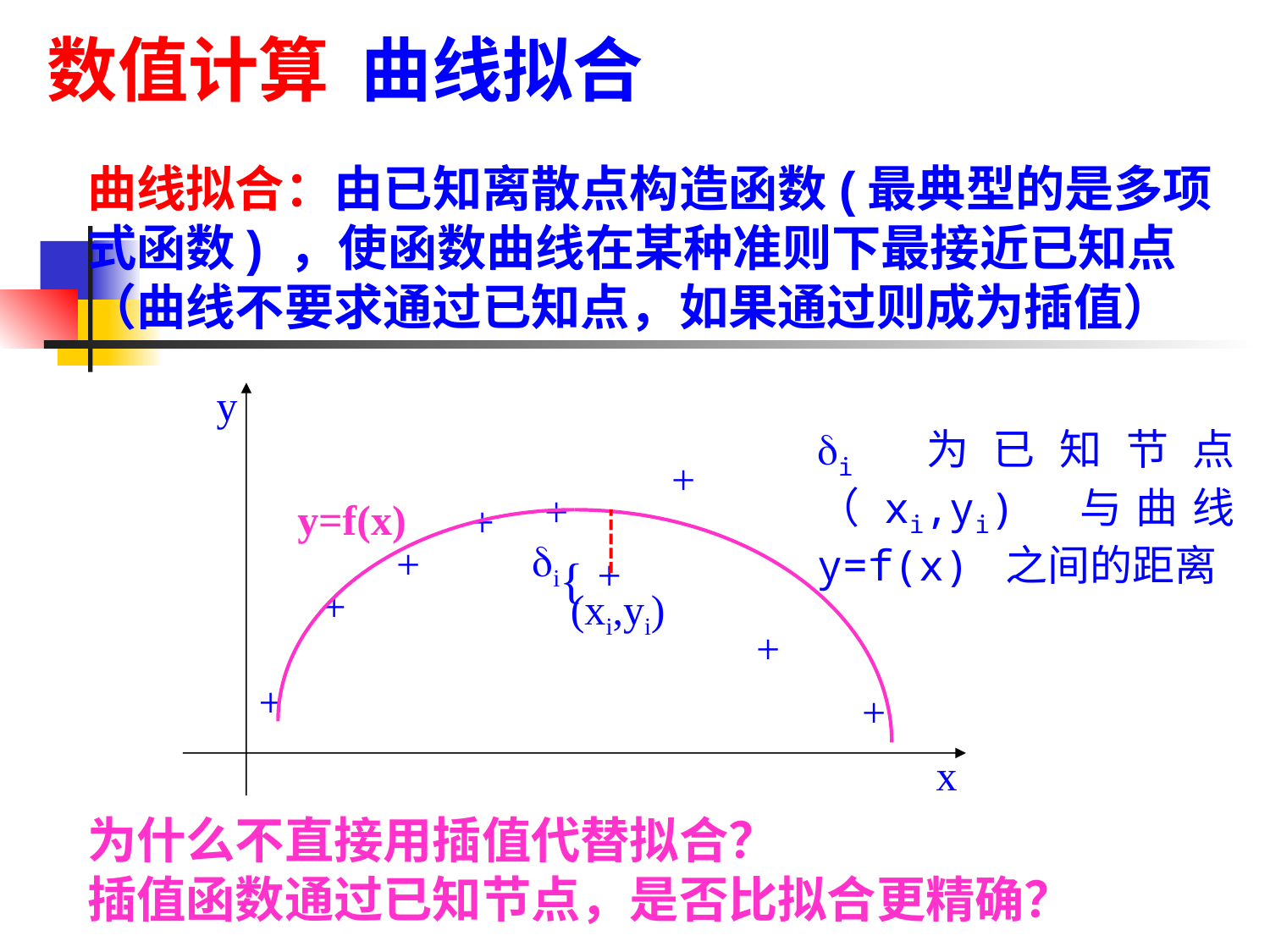

数值计算  曲线拟合
曲线拟合：由已知离散点构造函数(最典型的是多项式函数) ，使函数曲线在某种准则下最接近已知点（曲线不要求通过已知点，如果通过则成为插值）

为什么不直接用插值代替拟合？
插值函数通过已知节点，是否比拟合更精确？
y

+
+
+
+
+
+
+
+
+
x

δi 为已知节点（xi,yi) 与曲线 y=f(x) 之间的距离
δi{

(xi,yi)
y=f(x)

41